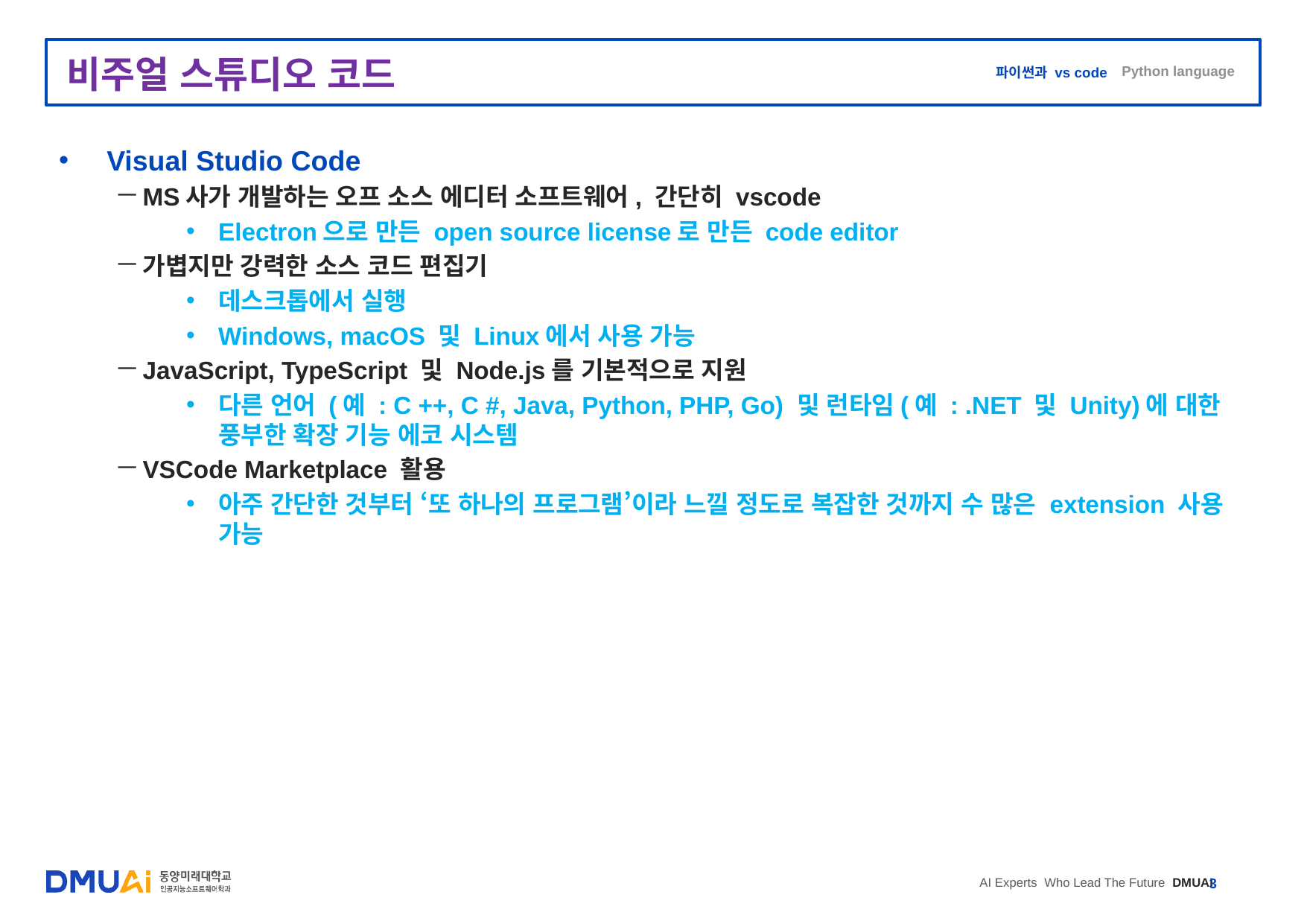

# 비주얼 스튜디오 코드
Visual Studio Code
MS사가 개발하는 오프 소스 에디터 소프트웨어, 간단히 vscode
Electron으로 만든 open source license로 만든 code editor
가볍지만 강력한 소스 코드 편집기
데스크톱에서 실행
Windows, macOS 및 Linux에서 사용 가능
JavaScript, TypeScript 및 Node.js를 기본적으로 지원
다른 언어 (예 : C ++, C #, Java, Python, PHP, Go) 및 런타임(예 : .NET 및 Unity)에 대한 풍부한 확장 기능 에코 시스템
VSCode Marketplace 활용
아주 간단한 것부터 ‘또 하나의 프로그램’이라 느낄 정도로 복잡한 것까지 수 많은 extension 사용 가능